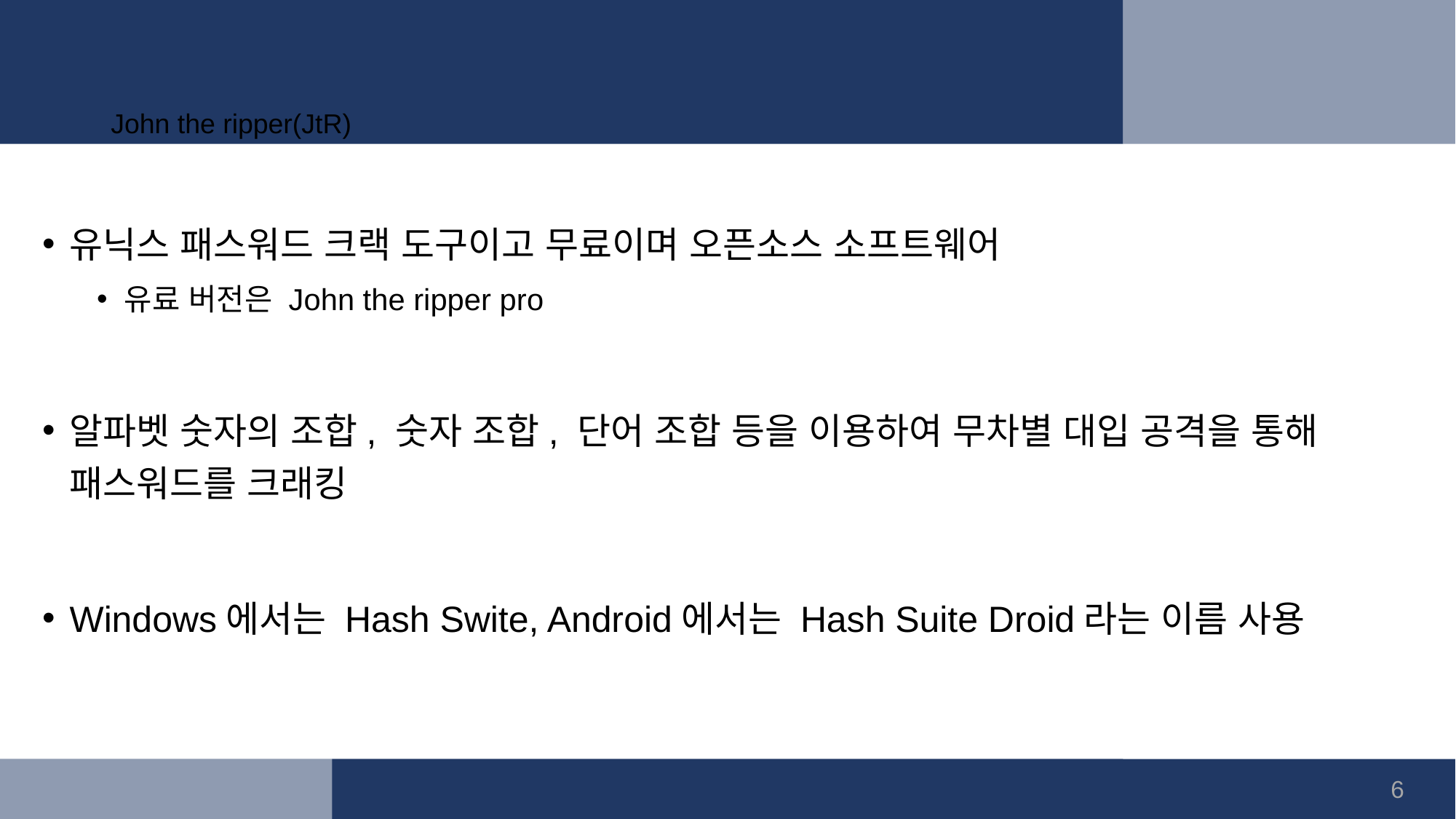

# John the ripper(JtR)
유닉스 패스워드 크랙 도구이고 무료이며 오픈소스 소프트웨어
유료 버전은 John the ripper pro

알파벳 숫자의 조합, 숫자 조합, 단어 조합 등을 이용하여 무차별 대입 공격을 통해 패스워드를 크래킹

Windows에서는 Hash Swite, Android에서는 Hash Suite Droid라는 이름 사용
6